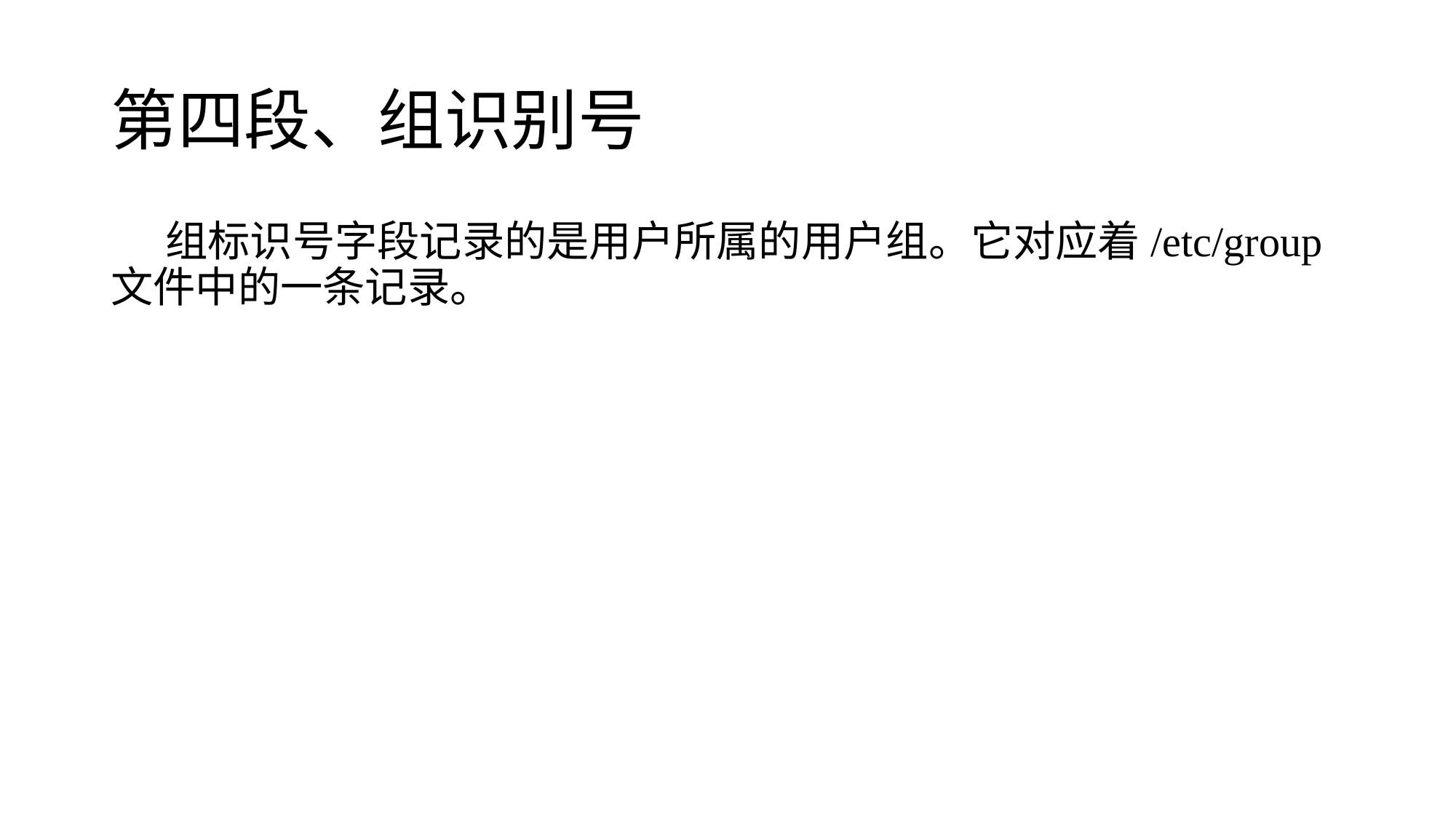

# 第四段、组识别号
组标识号字段记录的是用户所属的用户组。它对应着/etc/group文件中的一条记录。